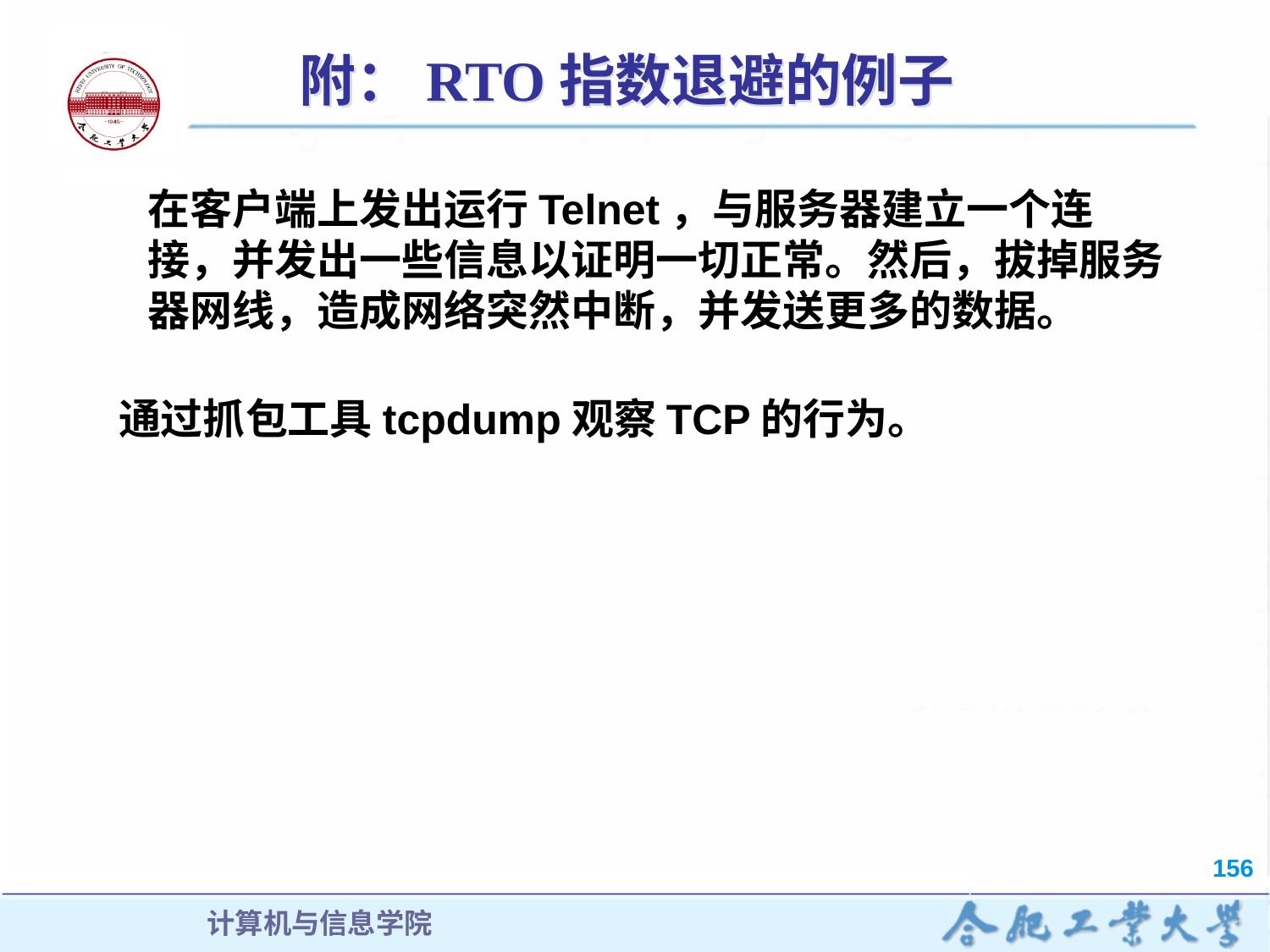

# 附：RTO指数退避的例子
在客户端上发出运行Telnet，与服务器建立一个连接，并发出一些信息以证明一切正常。然后，拔掉服务器网线，造成网络突然中断，并发送更多的数据。
通过抓包工具tcpdump观察TCP的行为。